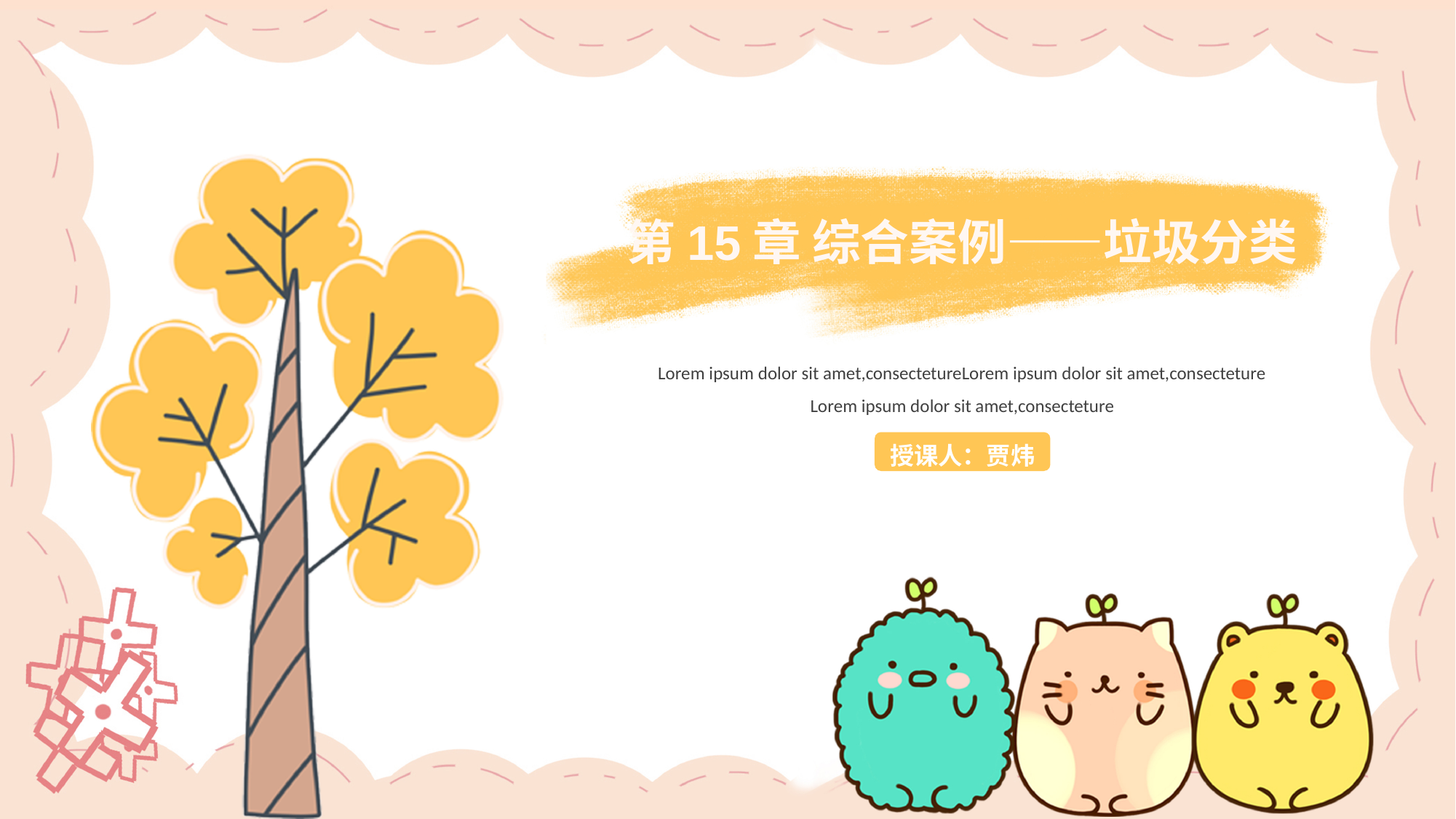

第15章 综合案例——垃圾分类
Lorem ipsum dolor sit amet,consectetureLorem ipsum dolor sit amet,consecteture Lorem ipsum dolor sit amet,consecteture

授课人：贾炜